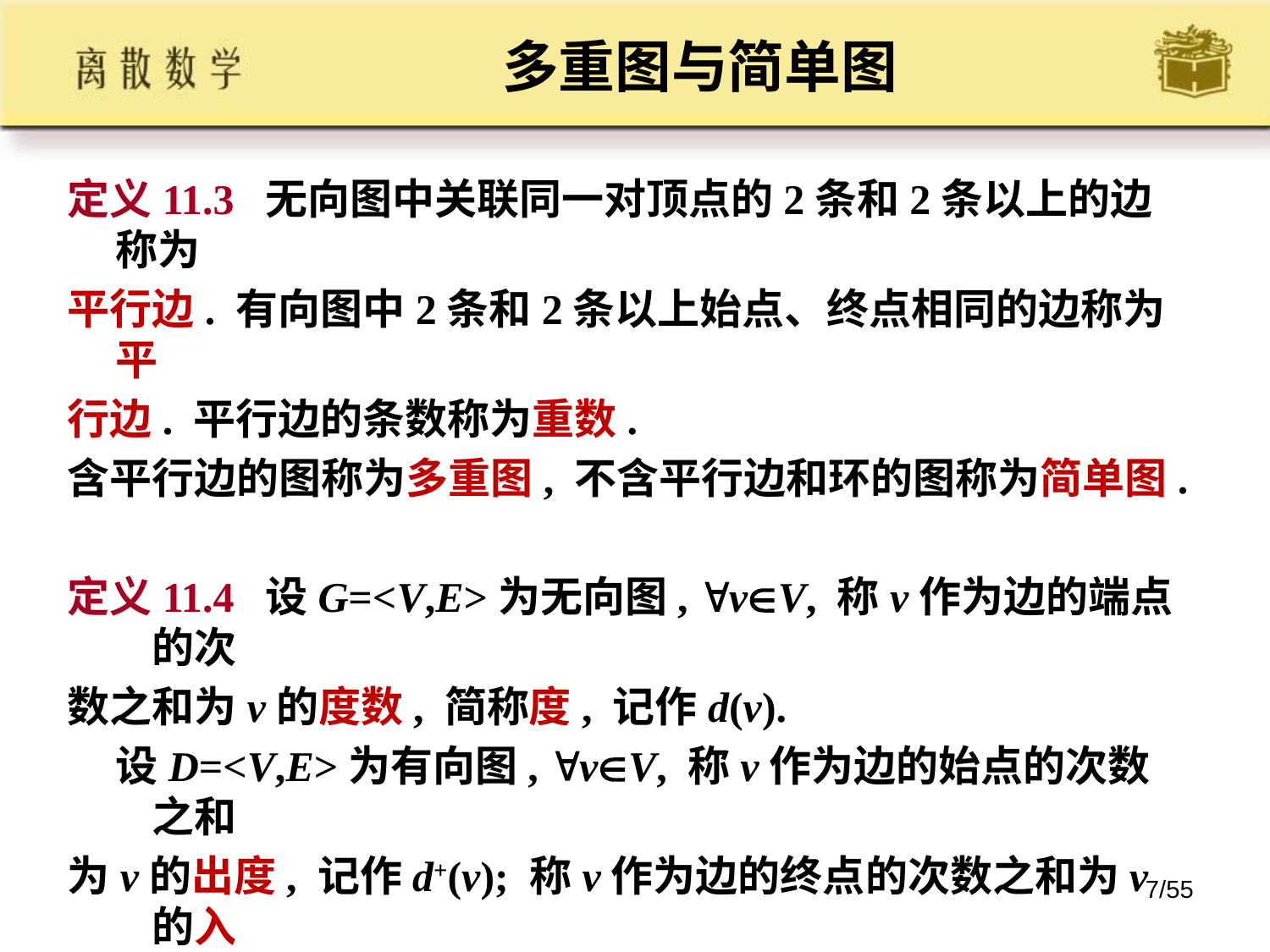

# 多重图与简单图
定义11.3  无向图中关联同一对顶点的2条和2条以上的边称为
平行边. 有向图中2条和2条以上始点、终点相同的边称为平
行边. 平行边的条数称为重数.
含平行边的图称为多重图, 不含平行边和环的图称为简单图.

定义11.4  设G=<V,E>为无向图, ∀v∈V, 称v作为边的端点的次
数之和为v的度数, 简称度, 记作d(v).
    设D=<V,E>为有向图, ∀v∈V, 称v作为边的始点的次数之和
为v的出度, 记作d+(v); 称v作为边的终点的次数之和为v的入
度, 记作d−(v); 称d+(v)+d−(v)为v的度数, 记作d(v).
7/55